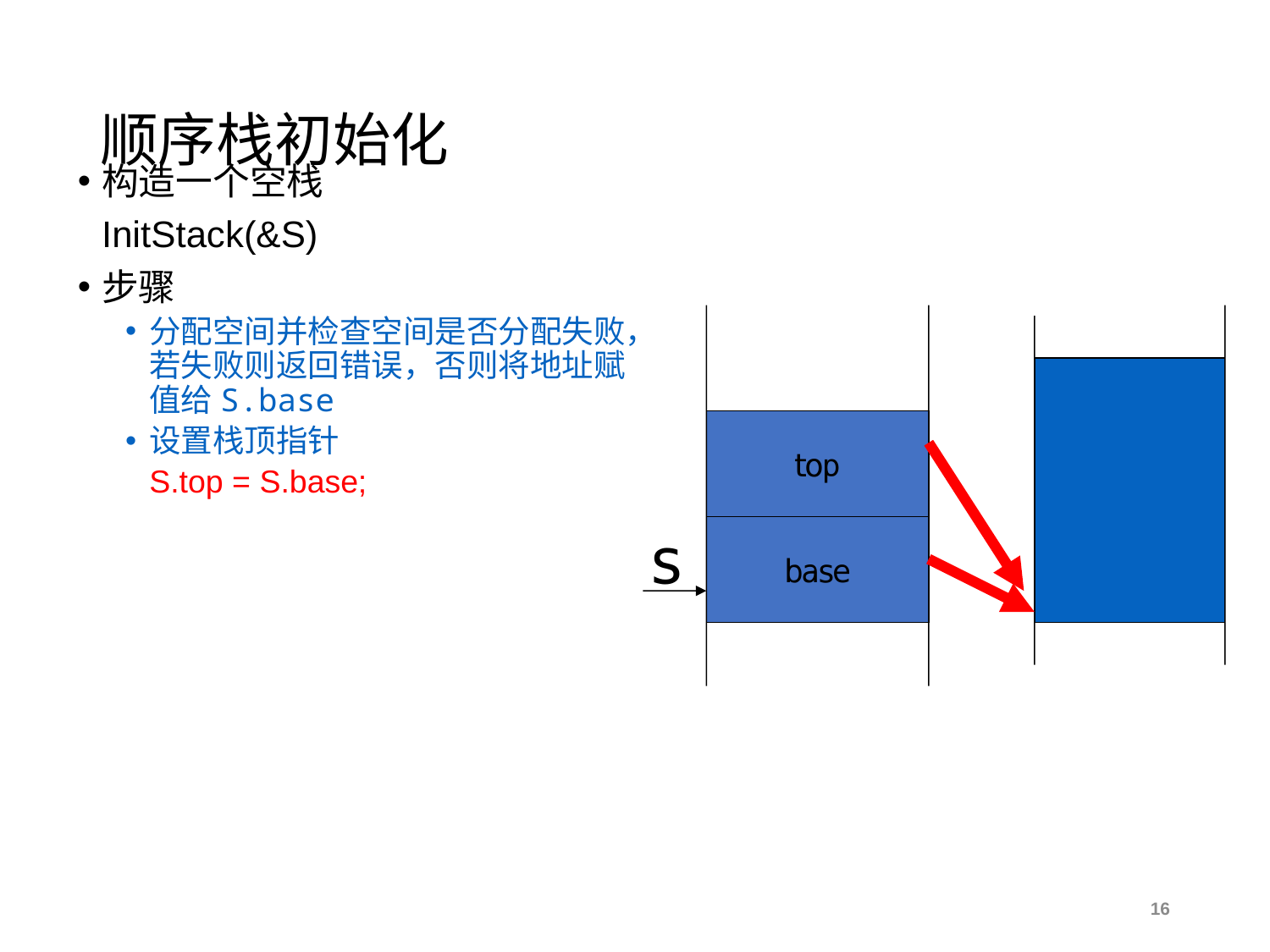

# 顺序栈初始化
构造一个空栈
	InitStack(&S)
步骤
分配空间并检查空间是否分配失败，若失败则返回错误，否则将地址赋值给S.base
设置栈顶指针
	S.top = S.base;

top
base

s

16